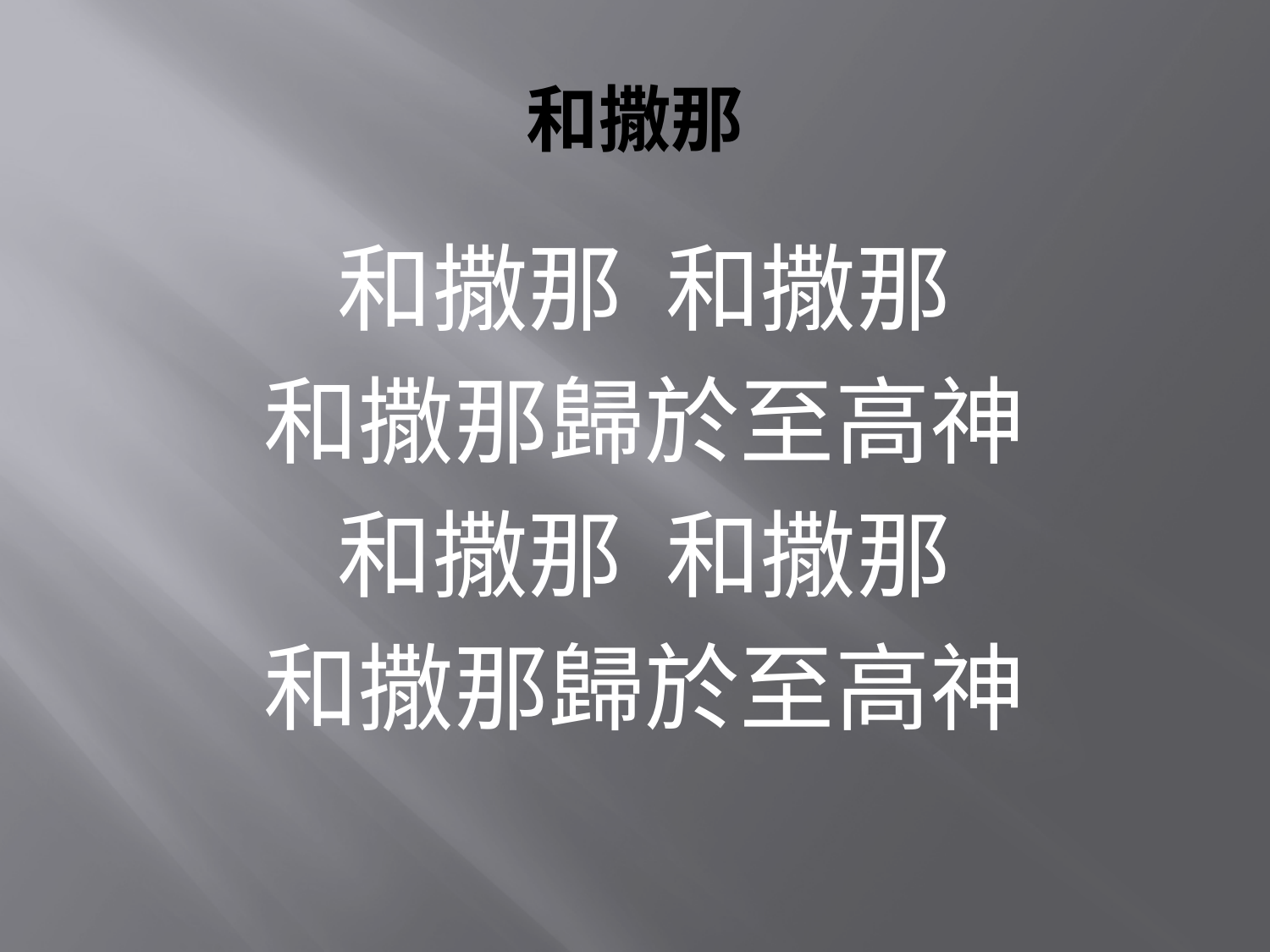

# 和撒那
和撒那  和撒那
和撒那歸於至高神
和撒那  和撒那
和撒那歸於至高神